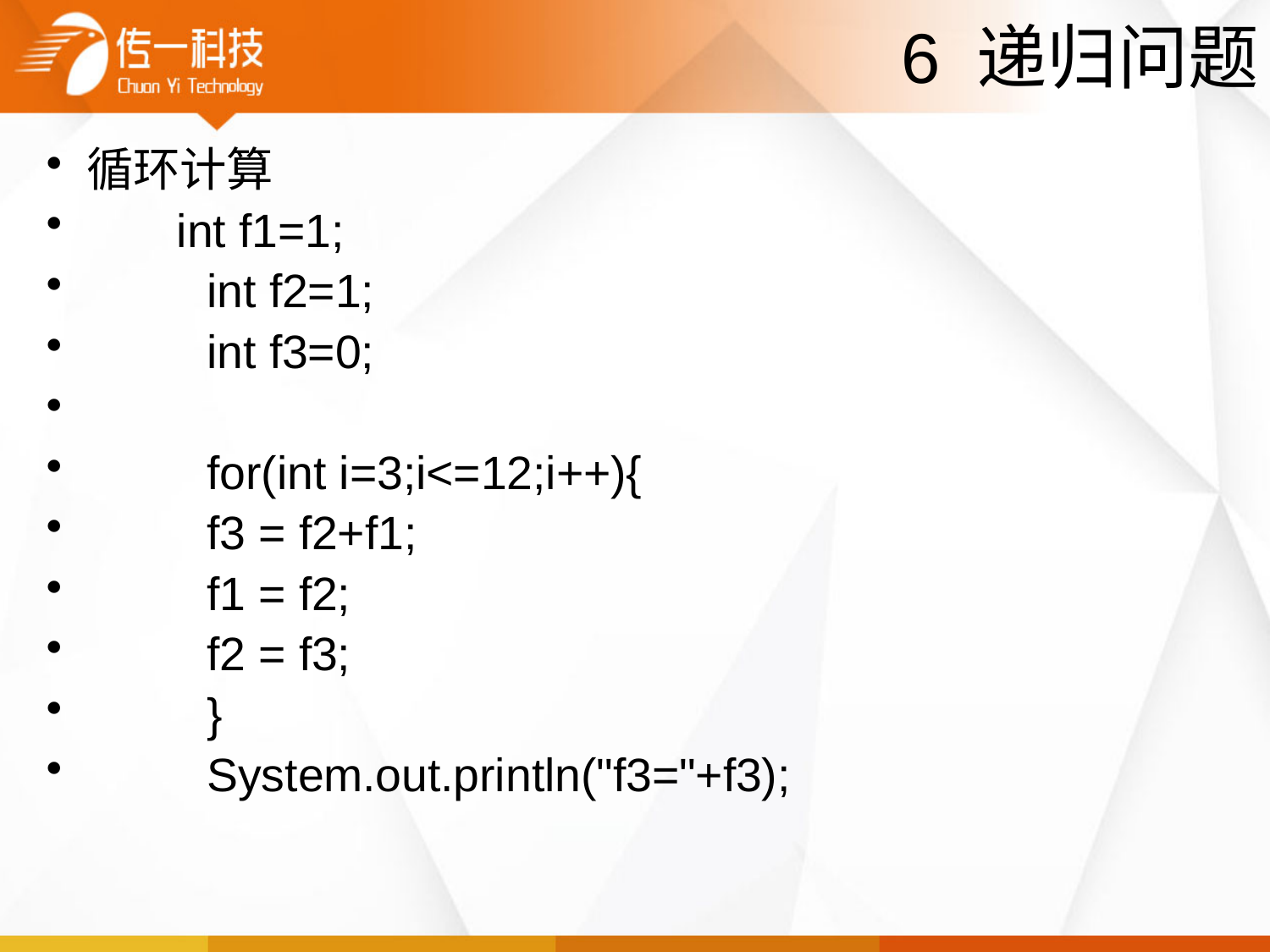

6 递归问题
循环计算
       int f1=1;
		int f2=1;
		int f3=0;

		for(int i=3;i<=12;i++){
			f3 = f2+f1;
			f1 = f2;
			f2 = f3;
		}
		System.out.println("f3="+f3);